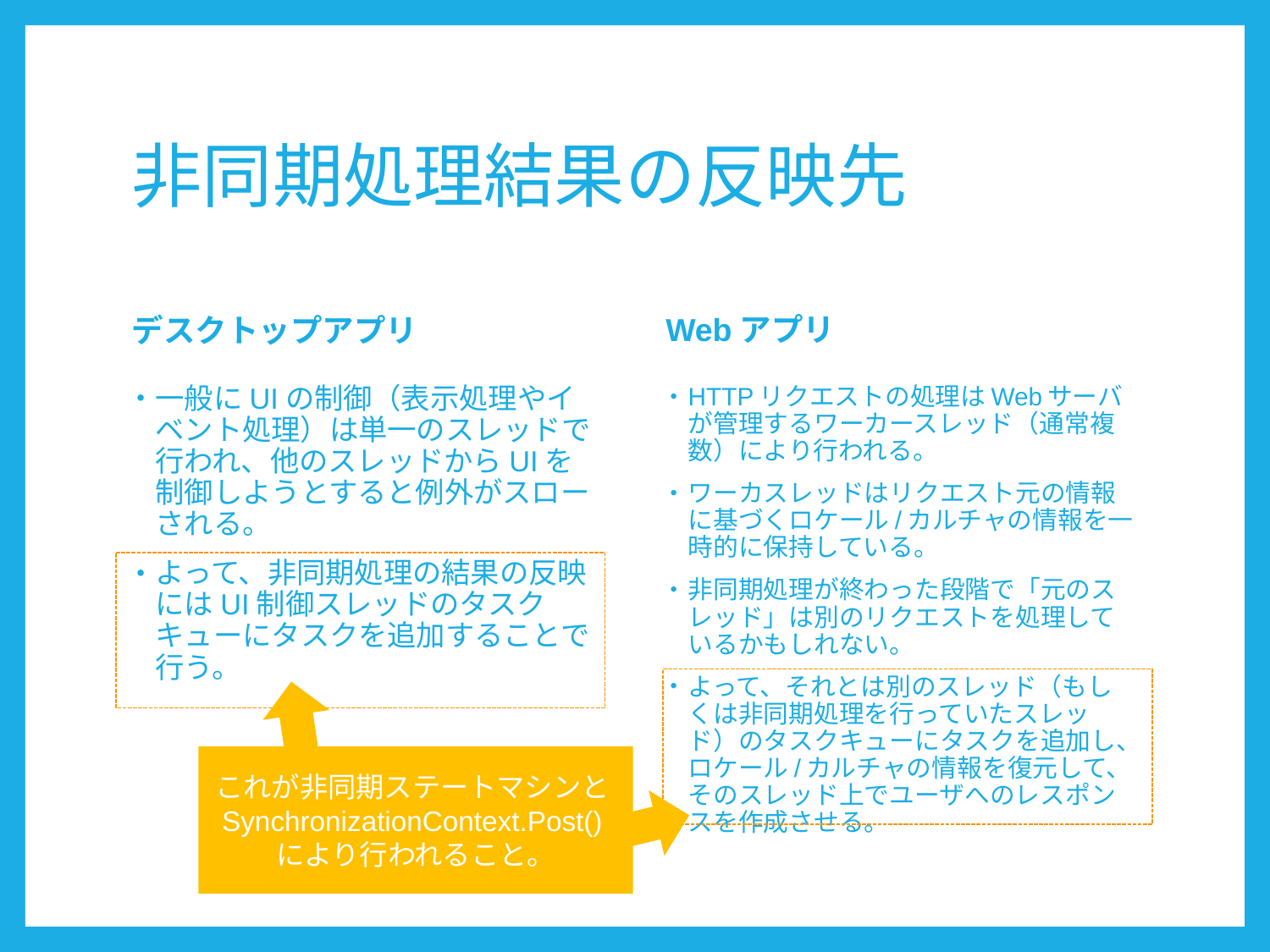

# 非同期処理結果の反映先
Webアプリ
デスクトップアプリ
HTTPリクエストの処理はWebサーバが管理するワーカースレッド（通常複数）により行われる。
ワーカスレッドはリクエスト元の情報に基づくロケール/カルチャの情報を一時的に保持している。
非同期処理が終わった段階で「元のスレッド」は別のリクエストを処理しているかもしれない。
よって、それとは別のスレッド（もしくは非同期処理を行っていたスレッド）のタスクキューにタスクを追加し、ロケール/カルチャの情報を復元して、そのスレッド上でユーザへのレスポンスを作成させる。

一般にUIの制御（表示処理やイベント処理）は単一のスレッドで行われ、他のスレッドからUIを制御しようとすると例外がスローされる。
よって、非同期処理の結果の反映にはUI制御スレッドのタスクキューにタスクを追加することで行う。

これが非同期ステートマシンとSynchronizationContext.Post()により行われること。